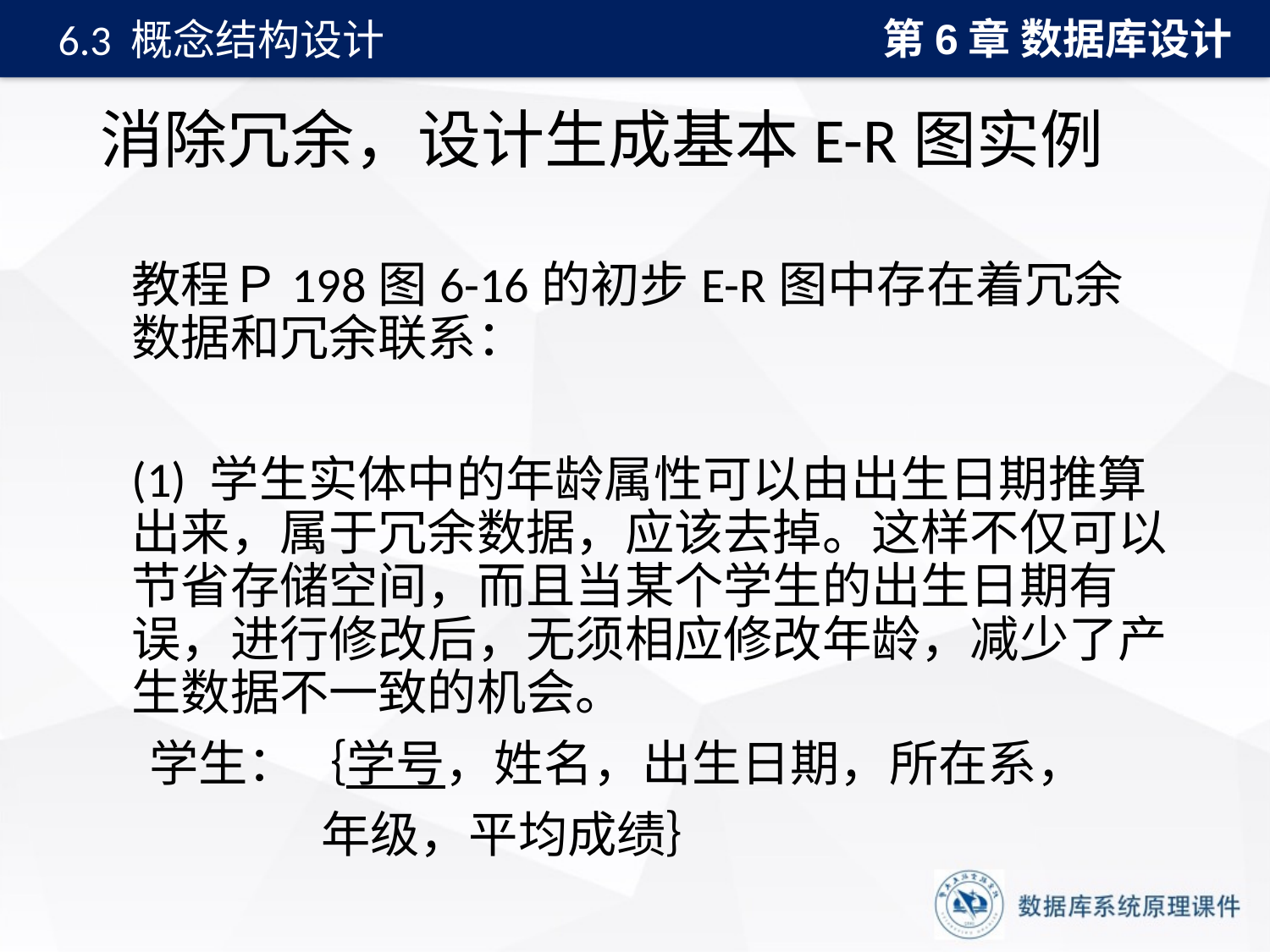

第6章 数据库设计
6.3 概念结构设计
# 消除冗余，设计生成基本E-R图实例
	教程Ｐ198图6-16的初步E-R图中存在着冗余数据和冗余联系：

	(1) 学生实体中的年龄属性可以由出生日期推算出来，属于冗余数据，应该去掉。这样不仅可以节省存储空间，而且当某个学生的出生日期有误，进行修改后，无须相应修改年龄，减少了产生数据不一致的机会。
　学生：｛学号，姓名，出生日期，所在系，
                   年级，平均成绩｝